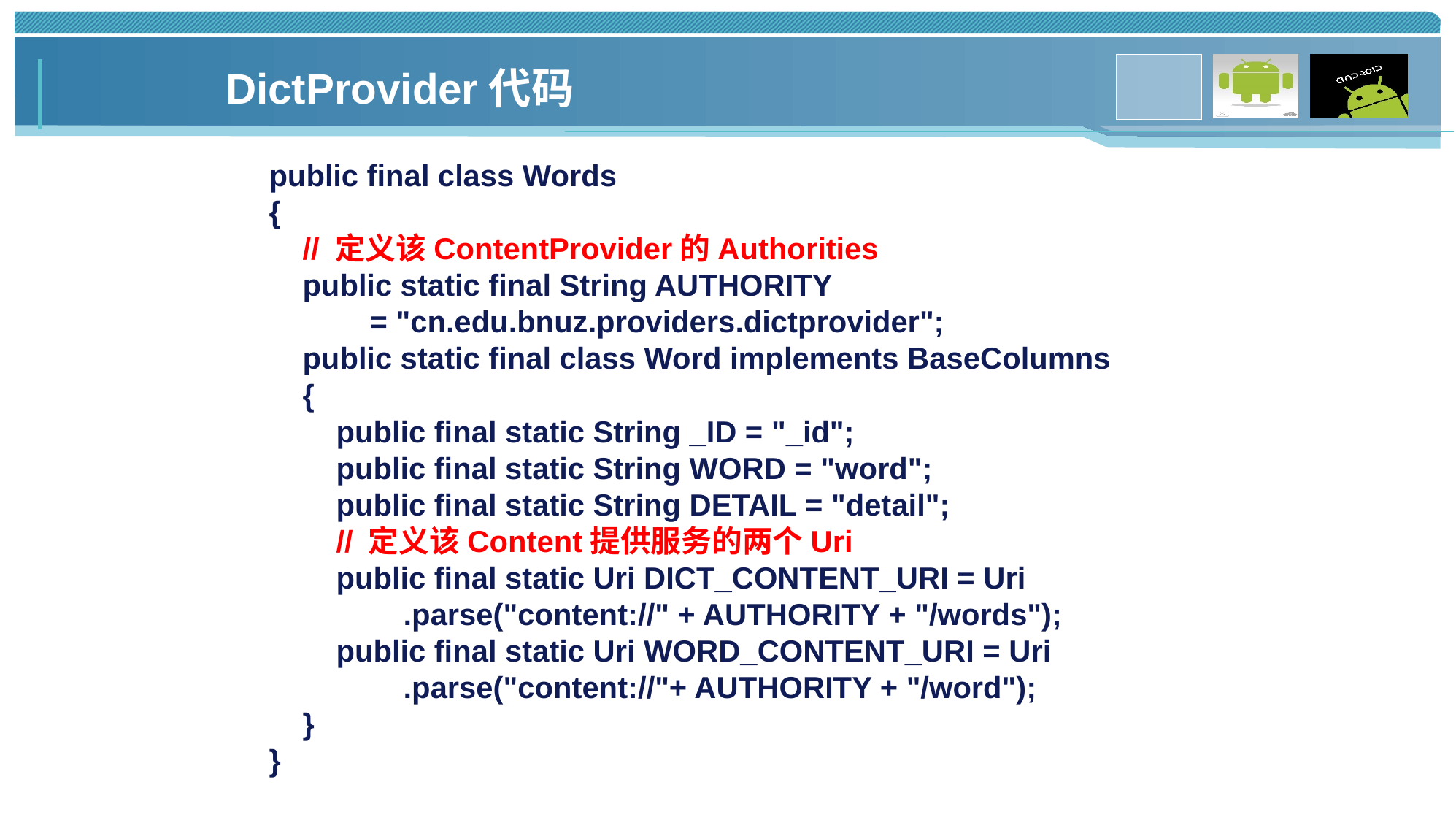

DictProvider代码
public final class Words
{
    // 定义该ContentProvider的Authorities
    public static final String AUTHORITY
            = "cn.edu.bnuz.providers.dictprovider";
    public static final class Word implements BaseColumns
    {
        public final static String _ID = "_id";
        public final static String WORD = "word";
        public final static String DETAIL = "detail";
        // 定义该Content提供服务的两个Uri
        public final static Uri DICT_CONTENT_URI = Uri
                .parse("content://" + AUTHORITY + "/words");
        public final static Uri WORD_CONTENT_URI = Uri
                .parse("content://"+ AUTHORITY + "/word");
    }
}